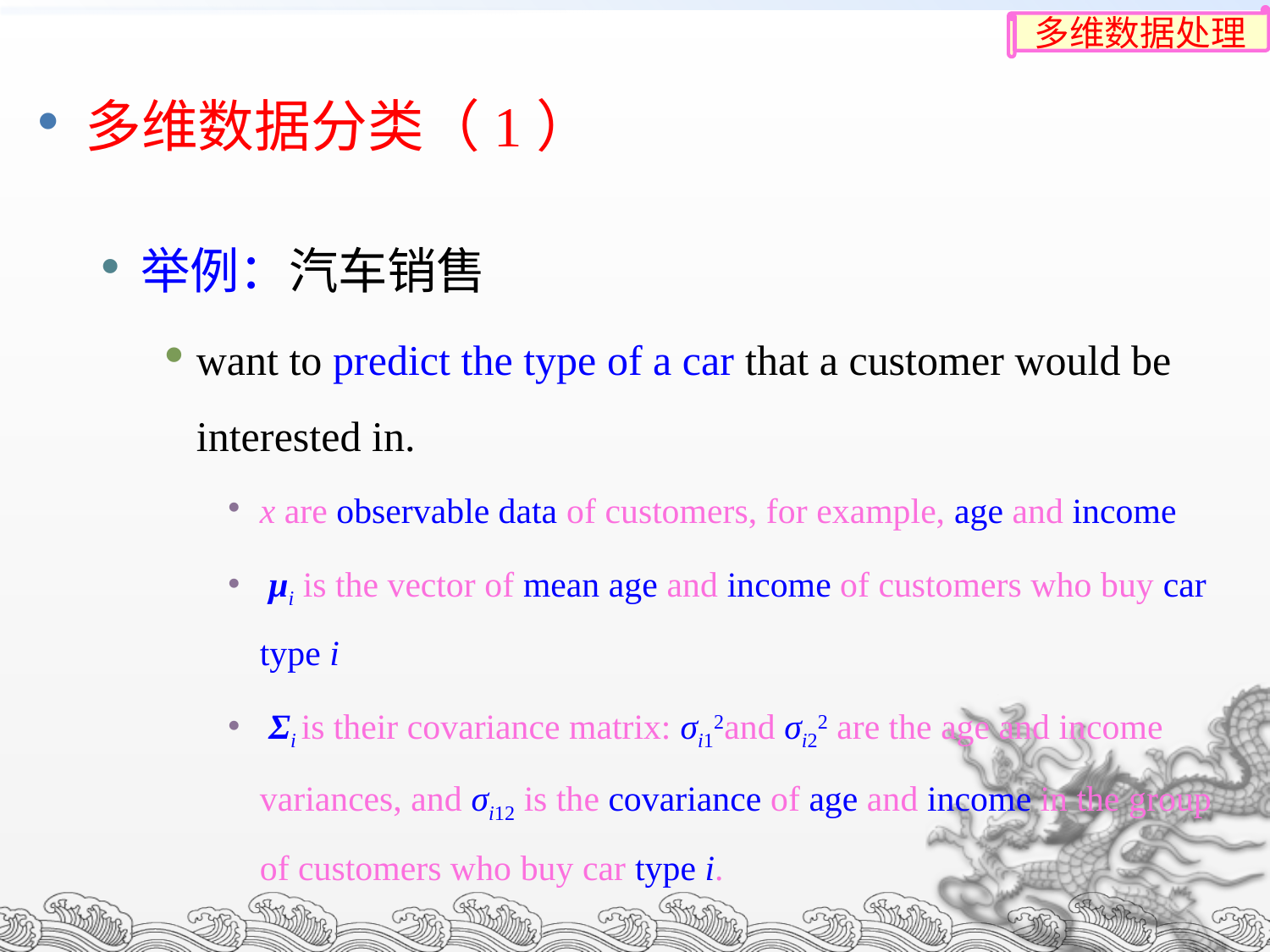

多维数据处理

多维数据分类（1）

举例：汽车销售
want to predict the type of a car that a customer would be
interested in.
x are observable data of customers, for example, age and income
 μi is the vector of mean age and income of customers who buy car type i
 Σi is their covariance matrix: σi12and σi22 are the age and income variances, and σi12 is the covariance of age and income in the group of customers who buy car type i.